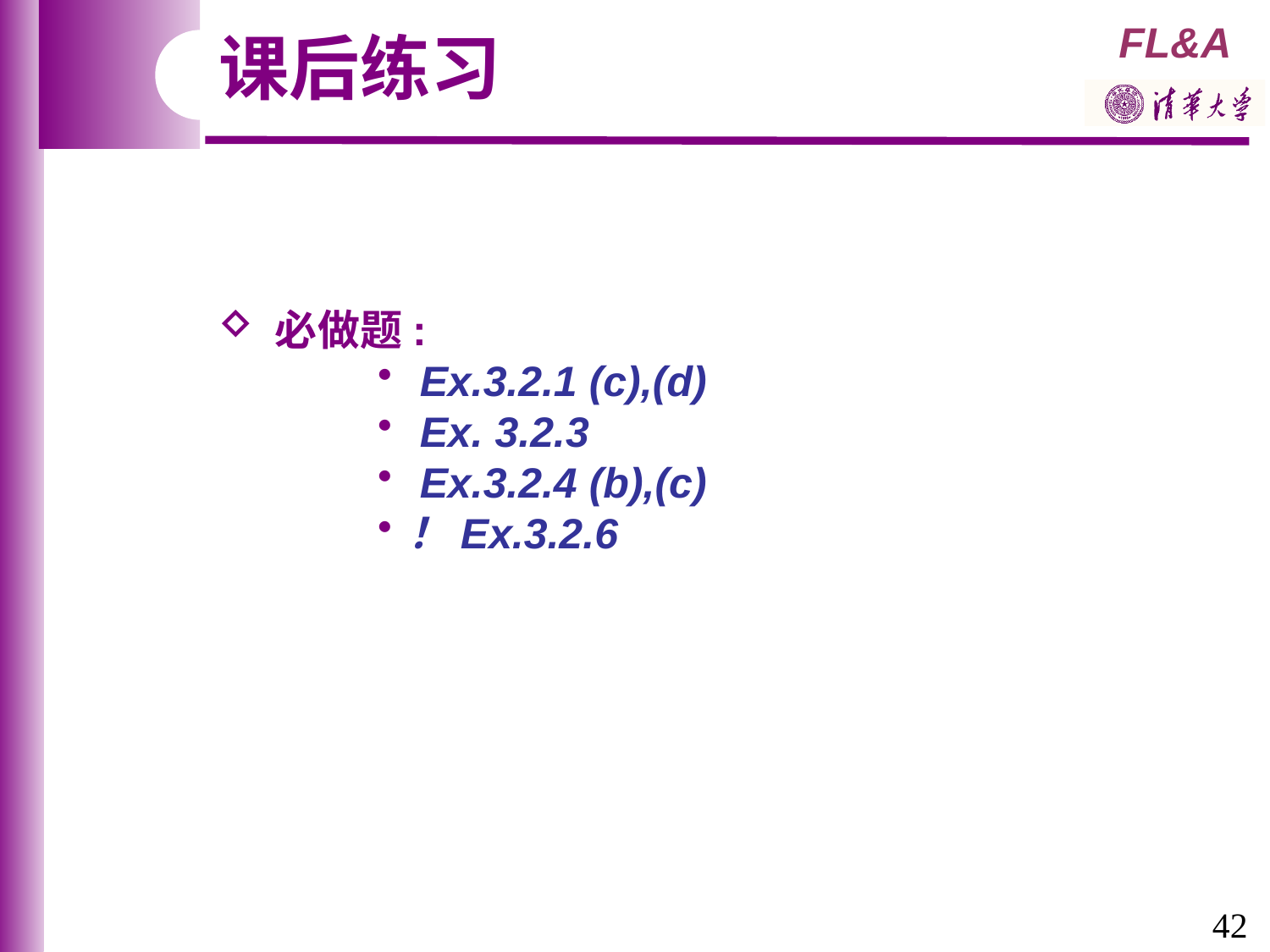

课后练习

 必做题:
 Ex.3.2.1 (c),(d)
 Ex. 3.2.3
 Ex.3.2.4 (b),(c)
！Ex.3.2.6
42